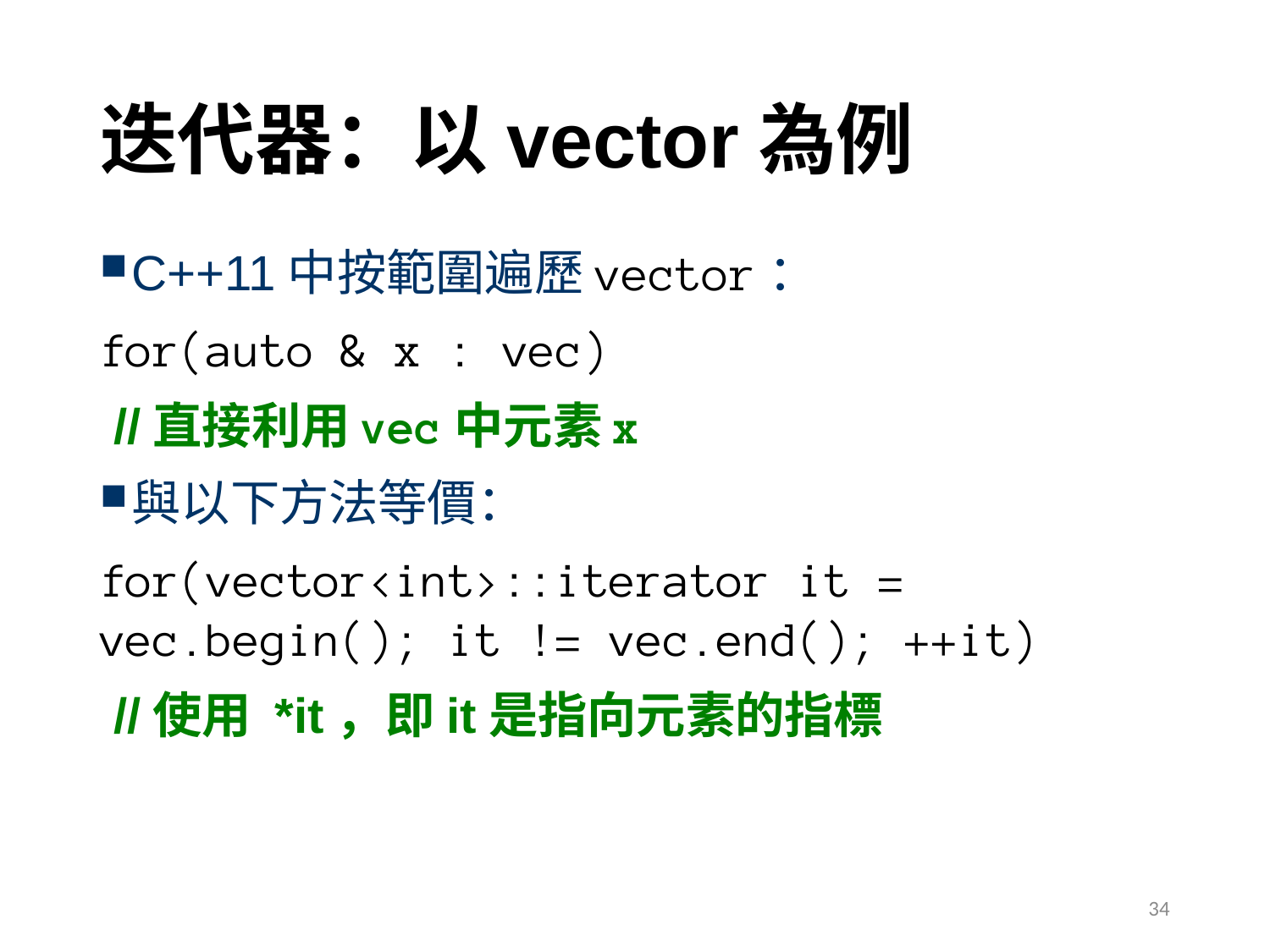

# 迭代器：以vector為例
C++11中按範圍遍歷vector：
for(auto & x : vec)
 //直接利用vec中元素x
與以下方法等價：
for(vector<int>::iterator it = vec.begin(); it != vec.end(); ++it)
 //使用 *it，即it是指向元素的指標

34